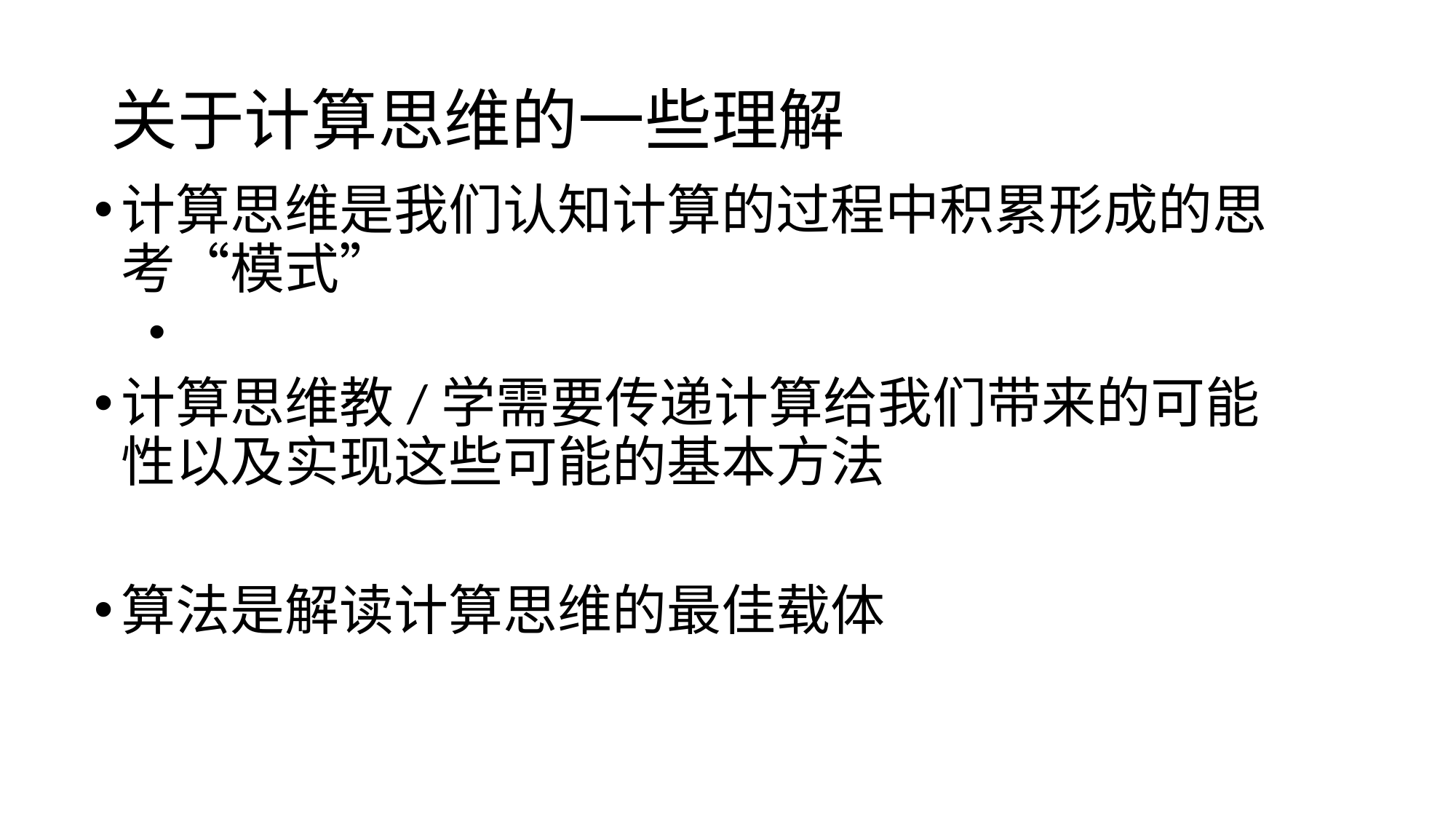

# 关于计算思维的一些理解
计算思维是我们认知计算的过程中积累形成的思考“模式”

计算思维教/学需要传递计算给我们带来的可能性以及实现这些可能的基本方法

算法是解读计算思维的最佳载体